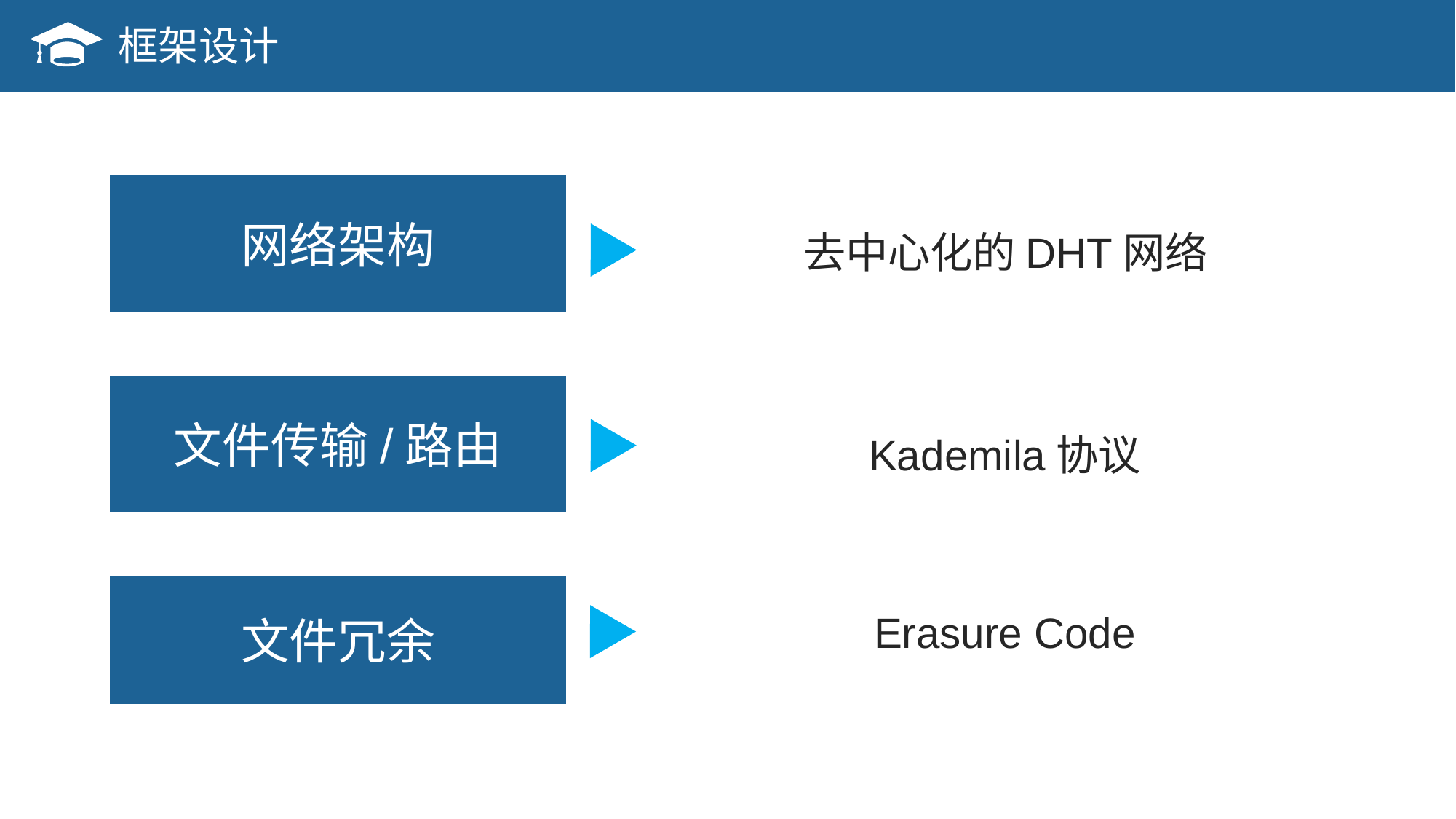

框架设计

网络架构
去中心化的DHT网络

文件传输/路由
Kademila协议

文件冗余
Erasure Code